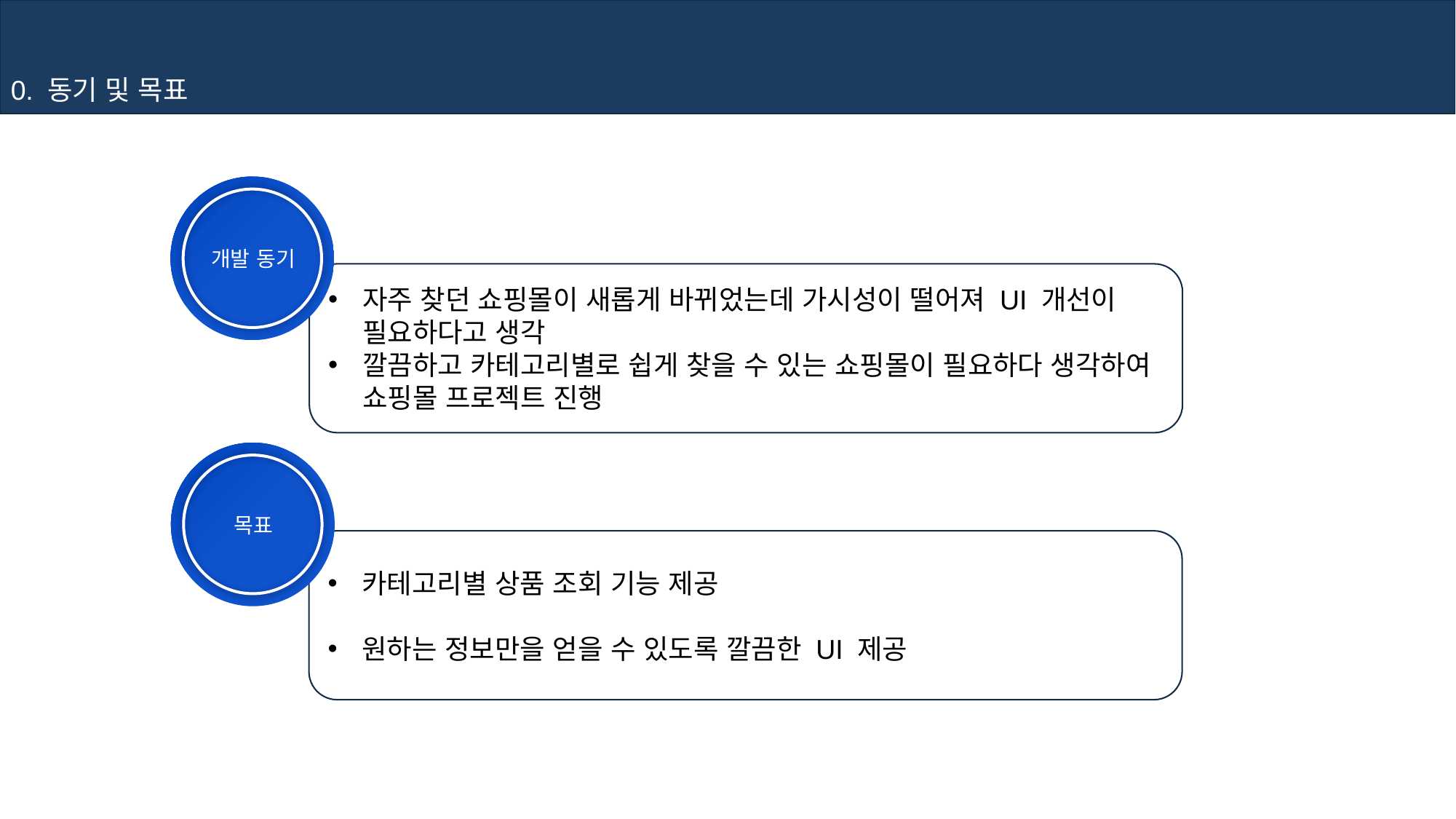

0. 동기 및 목표

개발 동기
자주 찾던 쇼핑몰이 새롭게 바뀌었는데 가시성이 떨어져 UI 개선이 필요하다고 생각
깔끔하고 카테고리별로 쉽게 찾을 수 있는 쇼핑몰이 필요하다 생각하여 쇼핑몰 프로젝트 진행

목표
카테고리별 상품 조회 기능 제공

원하는 정보만을 얻을 수 있도록 깔끔한 UI 제공